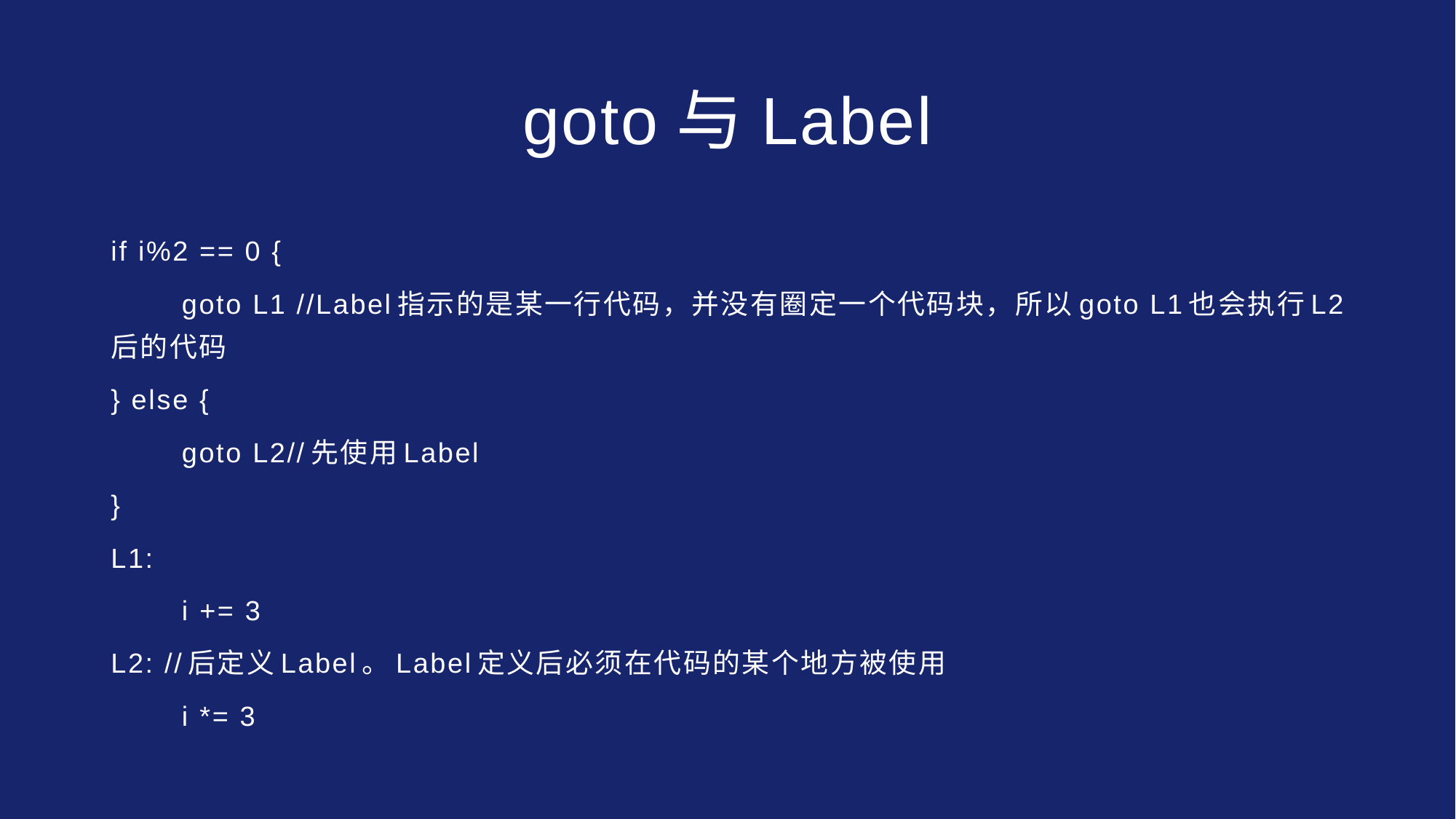

# goto与Label
if i%2 == 0 {
	goto L1 //Label指示的是某一行代码，并没有圈定一个代码块，所以goto L1也会执行L2后的代码
} else {
	goto L2//先使用Label
}
L1:
	i += 3
L2: //后定义Label。Label定义后必须在代码的某个地方被使用
	i *= 3